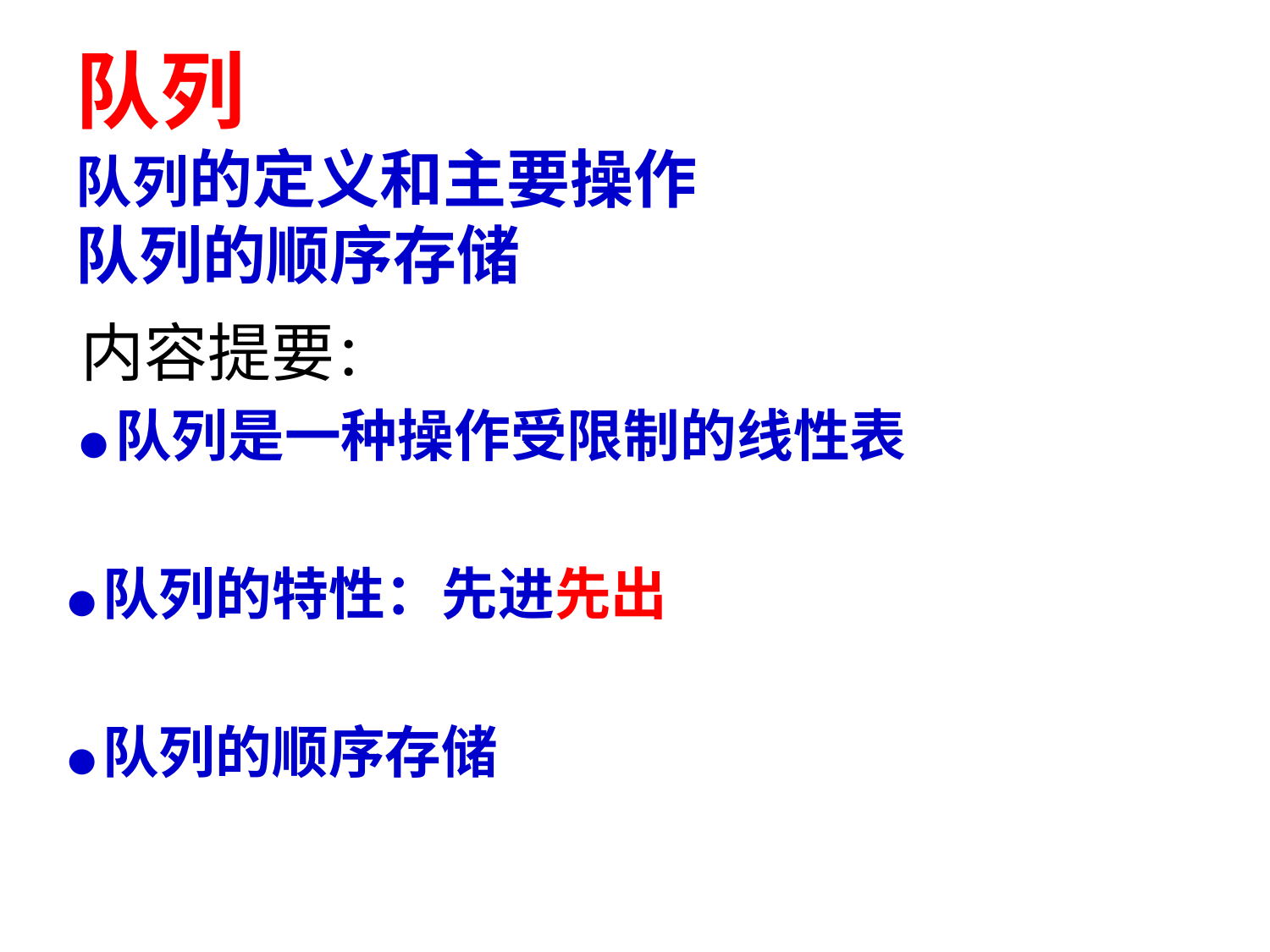

队列
队列的定义和主要操作
队列的顺序存储
 内容提要：
  ●队列是一种操作受限制的线性表

 ●队列的特性：先进先出

 ●队列的顺序存储